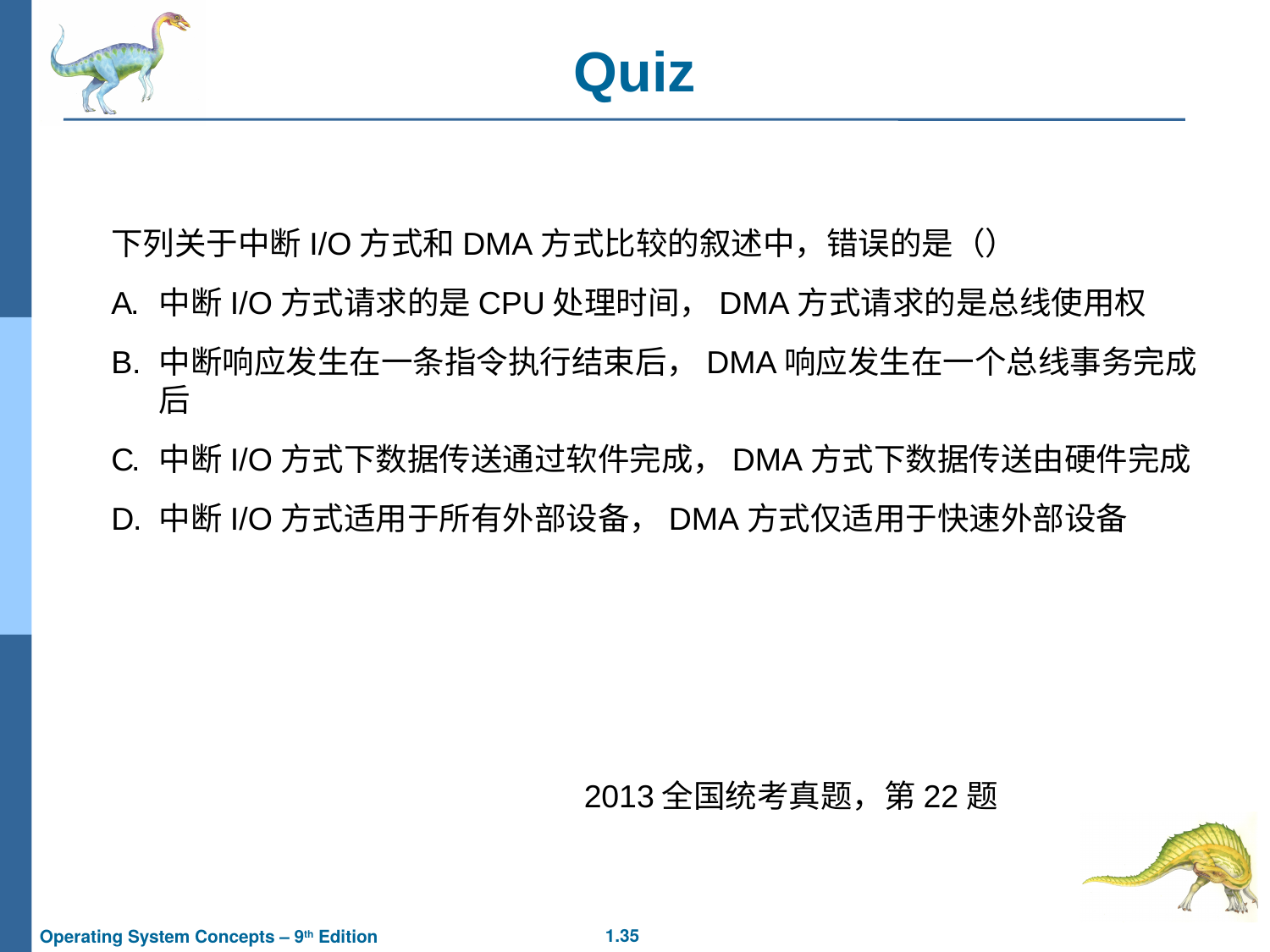

Quiz
下列关于中断I/O方式和DMA方式比较的叙述中，错误的是（）
中断I/O方式请求的是CPU处理时间，DMA方式请求的是总线使用权
中断响应发生在一条指令执行结束后，DMA响应发生在一个总线事务完成后
中断I/O方式下数据传送通过软件完成，DMA方式下数据传送由硬件完成
中断I/O方式适用于所有外部设备，DMA方式仅适用于快速外部设备
2013全国统考真题，第22题